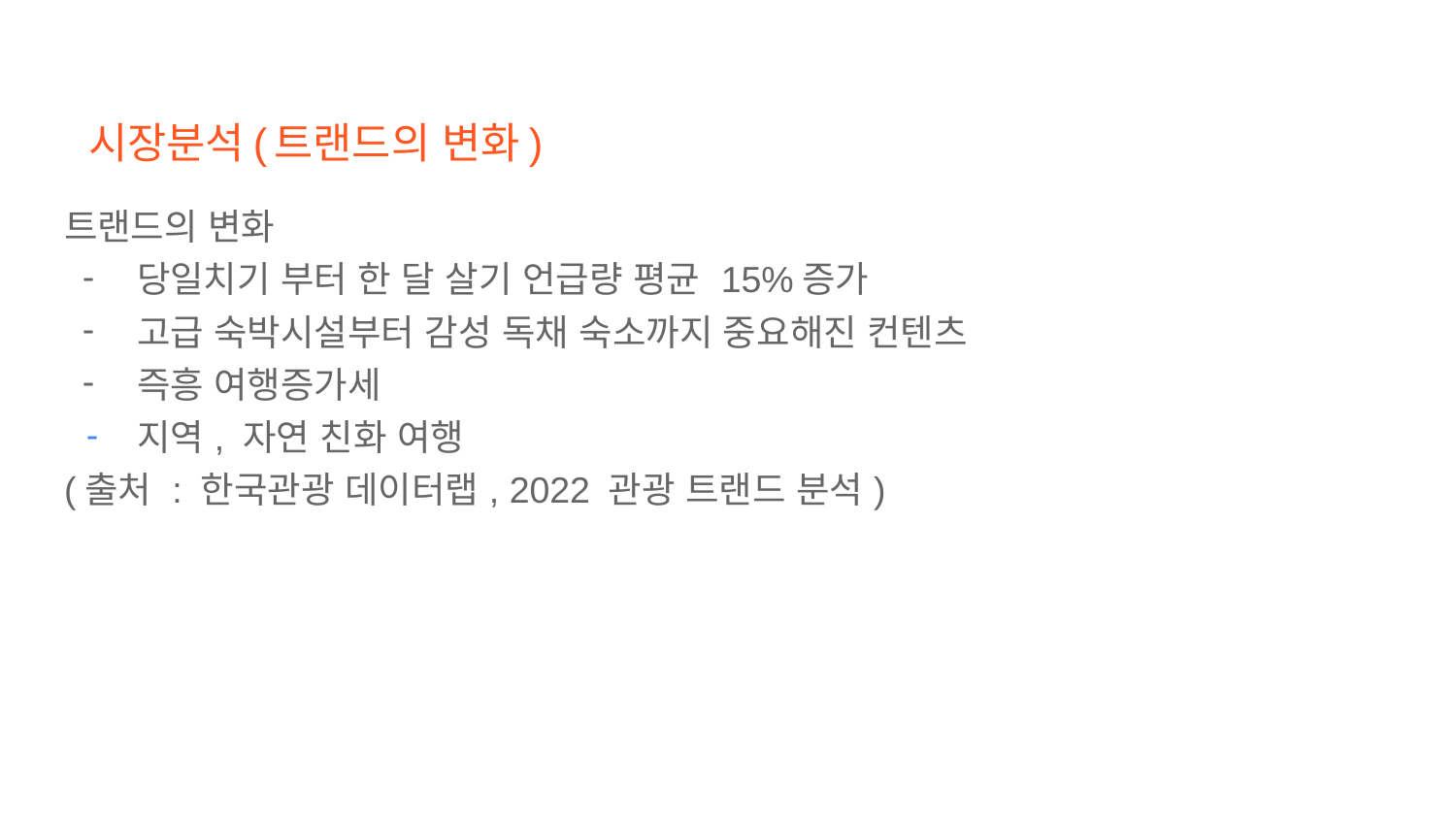

# 시장분석(트랜드의 변화)
트랜드의 변화
당일치기 부터 한 달 살기 언급량 평균 15%증가
고급 숙박시설부터 감성 독채 숙소까지 중요해진 컨텐츠
즉흥 여행증가세
지역, 자연 친화 여행
(출처 : 한국관광 데이터랩, 2022 관광 트랜드 분석)